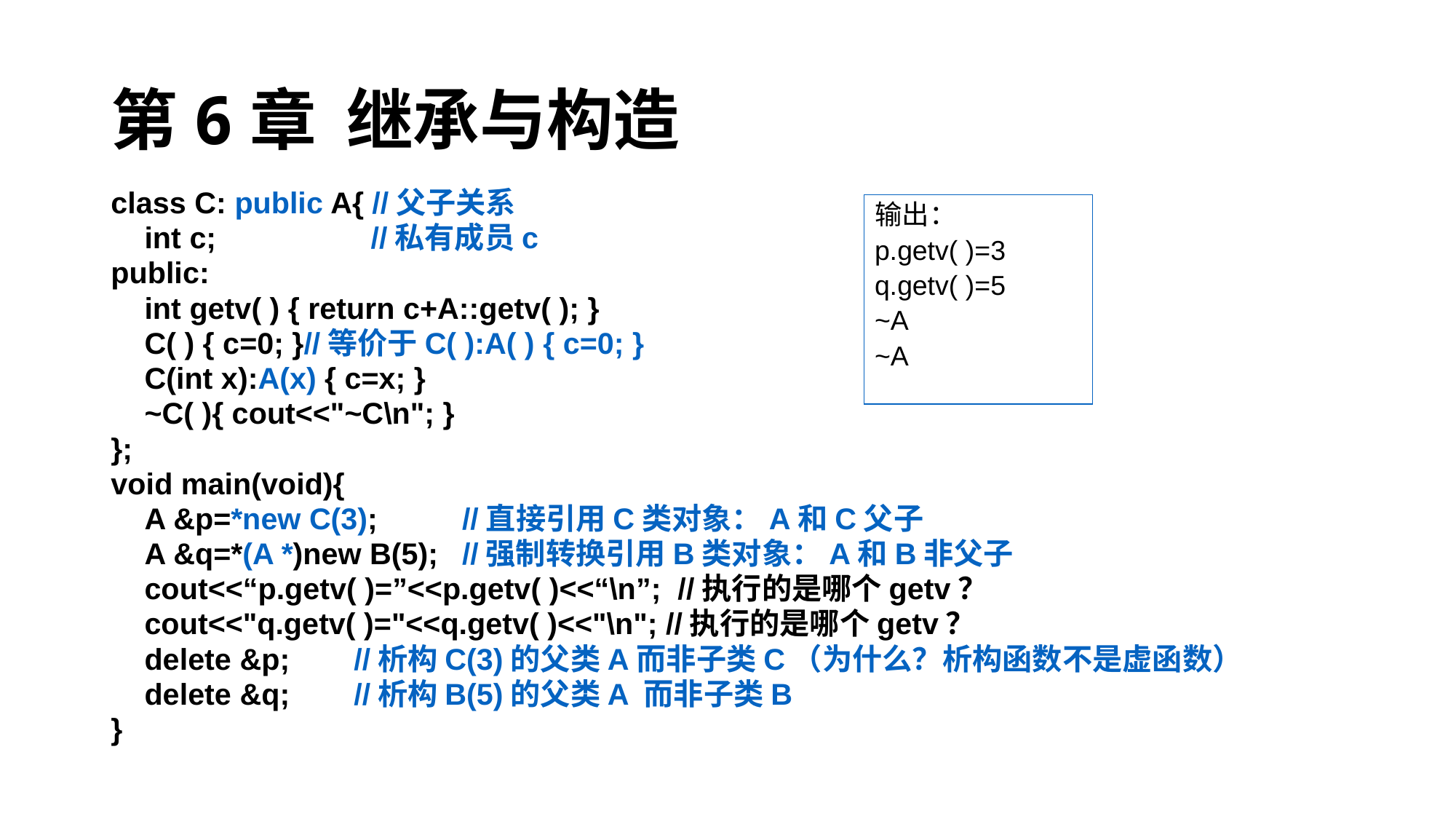

# 第6章  继承与构造
class C: public A{ //父子关系
    int c;         	  //私有成员c
public:
    int getv( ) { return c+A::getv( ); }
    C( ) { c=0; }//等价于C( ):A( ) { c=0; }
    C(int x):A(x) { c=x; }
    ~C( ){ cout<<"~C\n"; }
};
void main(void){
    A &p=*new C(3);	//直接引用C类对象：A和C父子
    A &q=*(A *)new B(5);	//强制转换引用B类对象：A和B非父子
    cout<<“p.getv( )=”<<p.getv( )<<“\n”;  //执行的是哪个getv？
    cout<<"q.getv( )="<<q.getv( )<<"\n"; //执行的是哪个getv？
    delete &p;		//析构C(3)的父类A而非子类C（为什么？析构函数不是虚函数）
    delete &q;		//析构B(5)的父类A 而非子类B
}
输出：
p.getv( )=3
q.getv( )=5
~A
~A